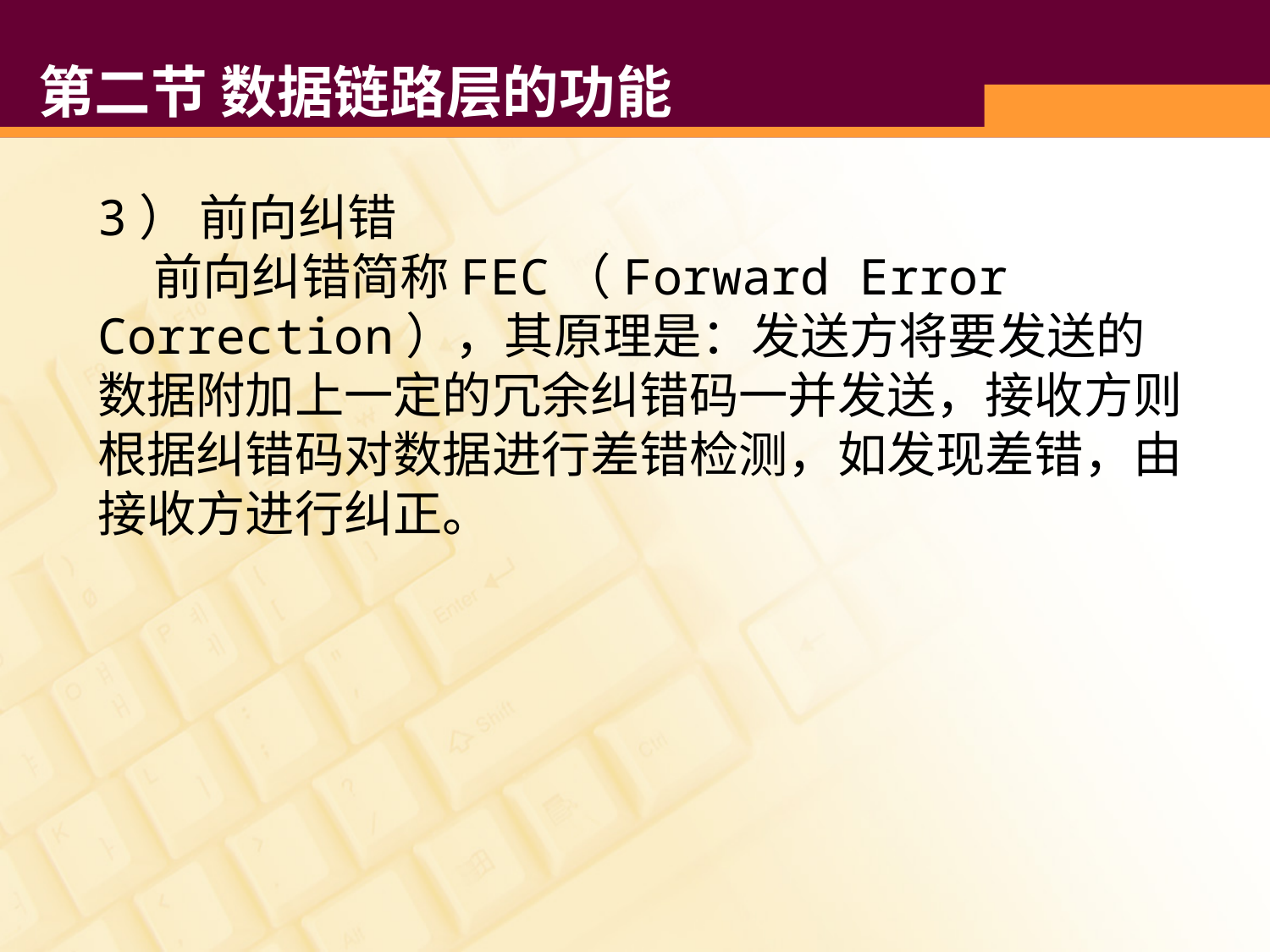

# 第二节 数据链路层的功能
3） 前向纠错
    前向纠错简称FEC（Forward Error Correction），其原理是：发送方将要发送的数据附加上一定的冗余纠错码一并发送，接收方则根据纠错码对数据进行差错检测，如发现差错，由接收方进行纠正。